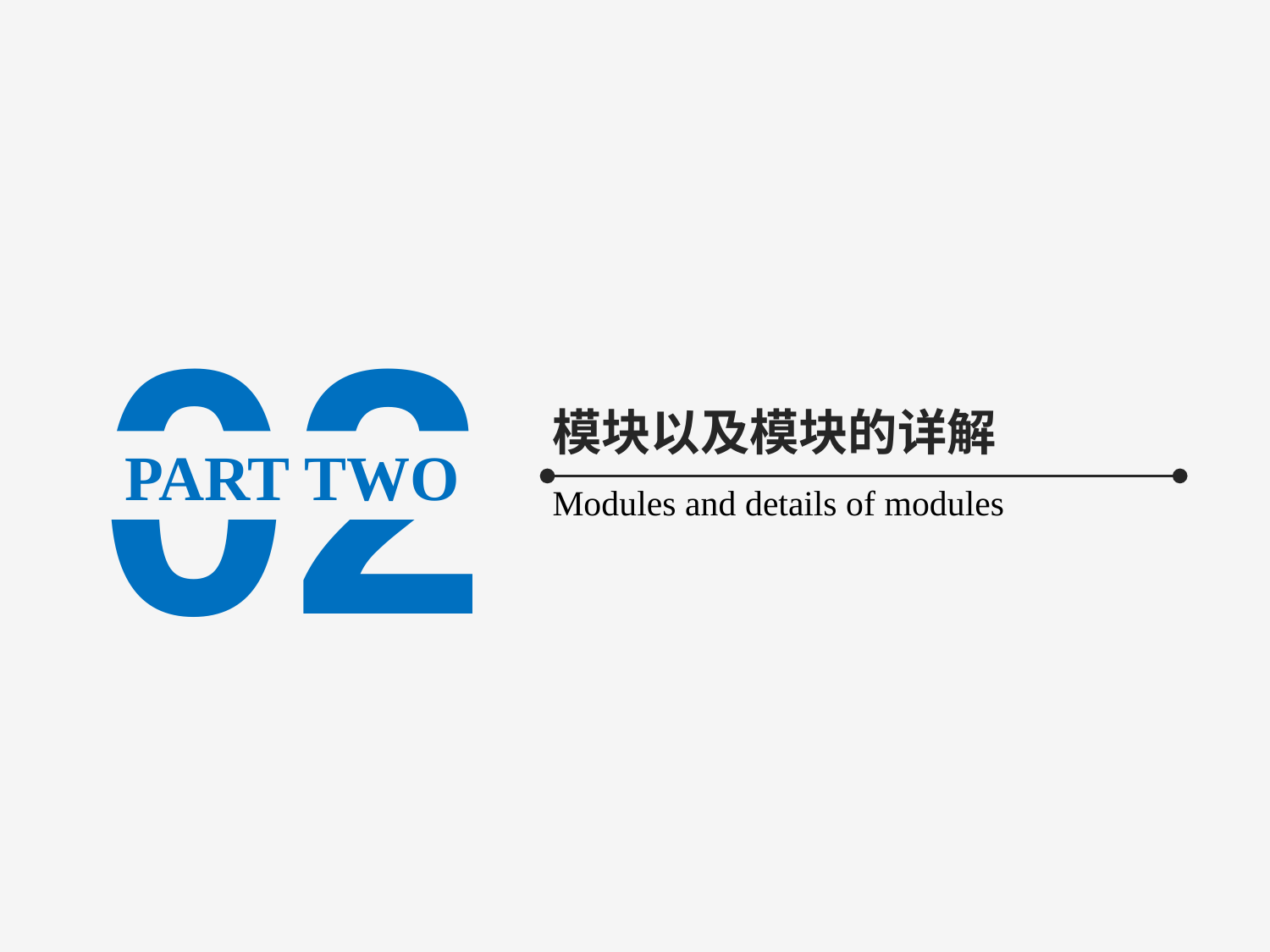

02
模块以及模块的详解
PART TWO

Modules and details of modules